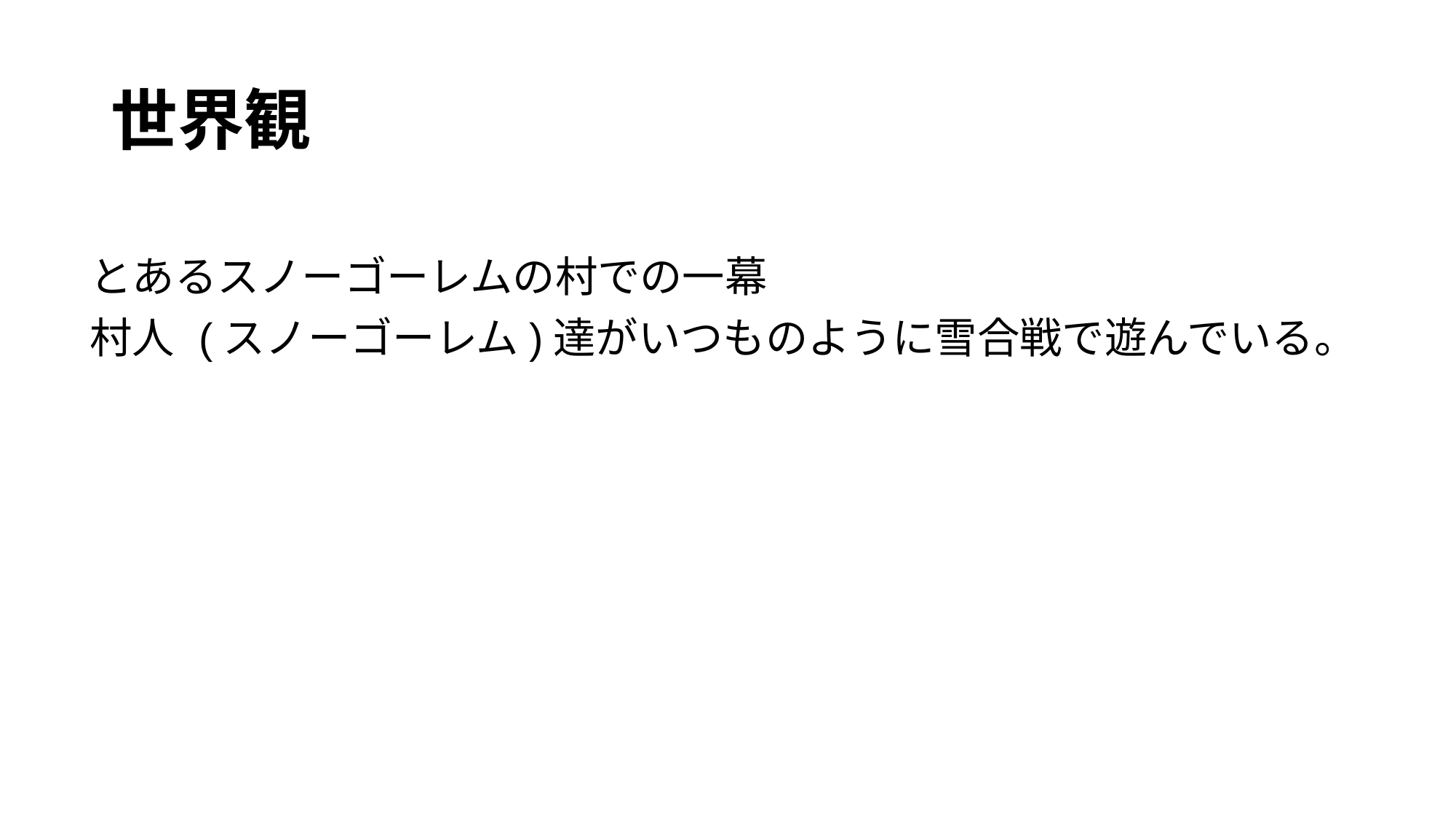

# 世界観
とあるスノーゴーレムの村での一幕
村人	(スノーゴーレム)達がいつものように雪合戦で遊んでいる。